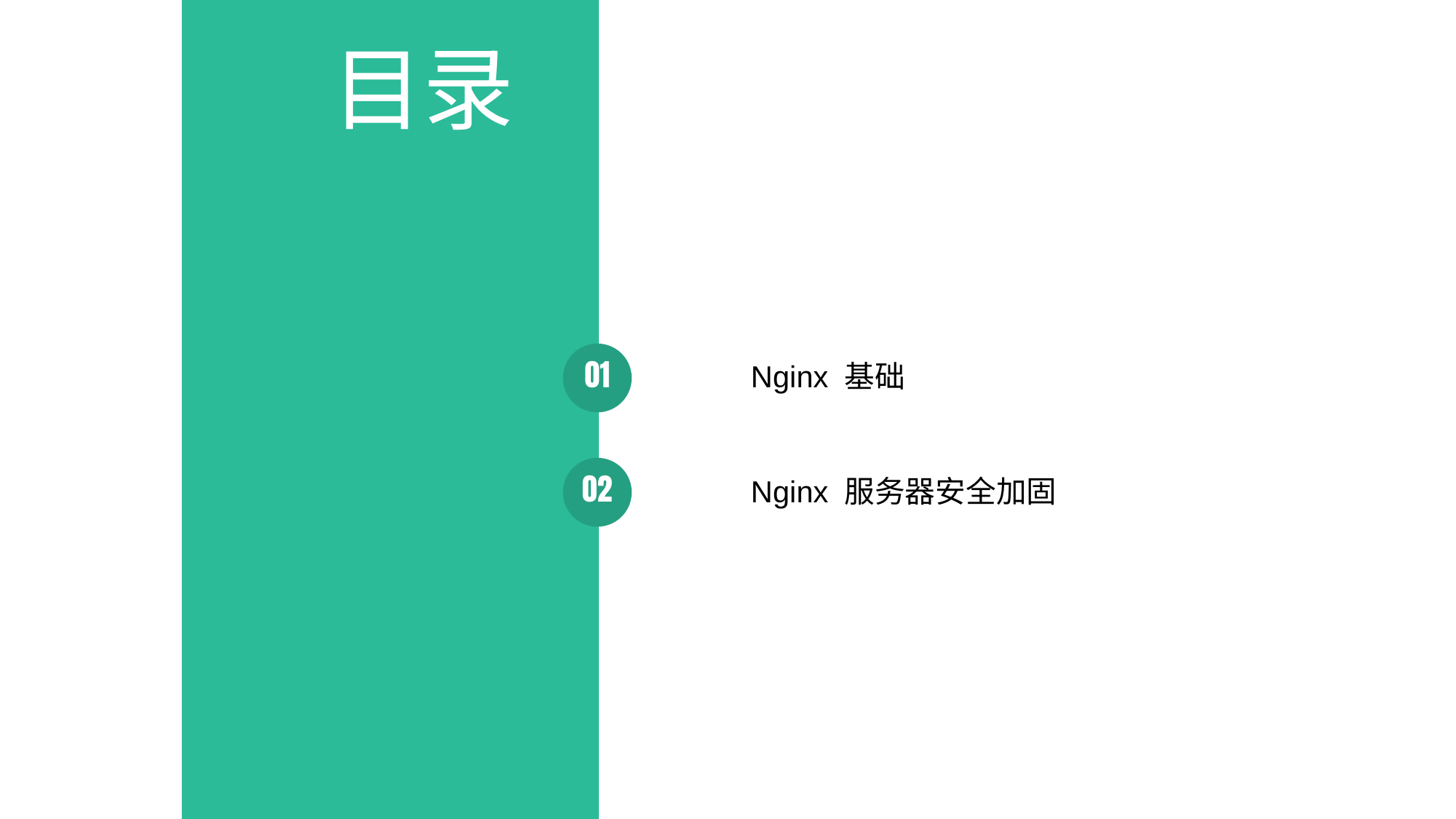

目录
01
Nginx 基础
02
Nginx 服务器安全加固